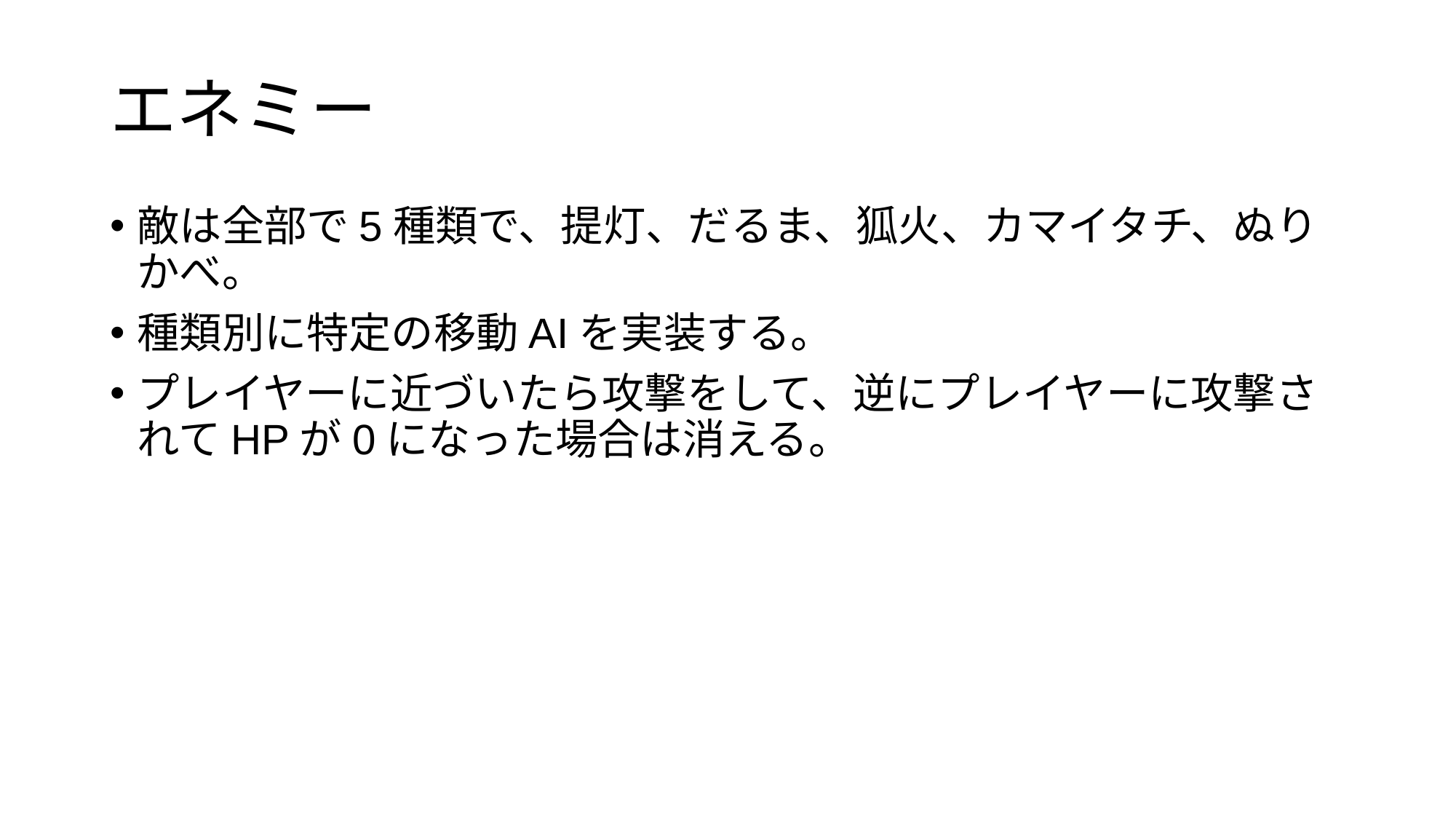

# エネミー
敵は全部で5種類で、提灯、だるま、狐火、カマイタチ、ぬりかべ。
種類別に特定の移動AIを実装する。
プレイヤーに近づいたら攻撃をして、逆にプレイヤーに攻撃されてHPが0になった場合は消える。